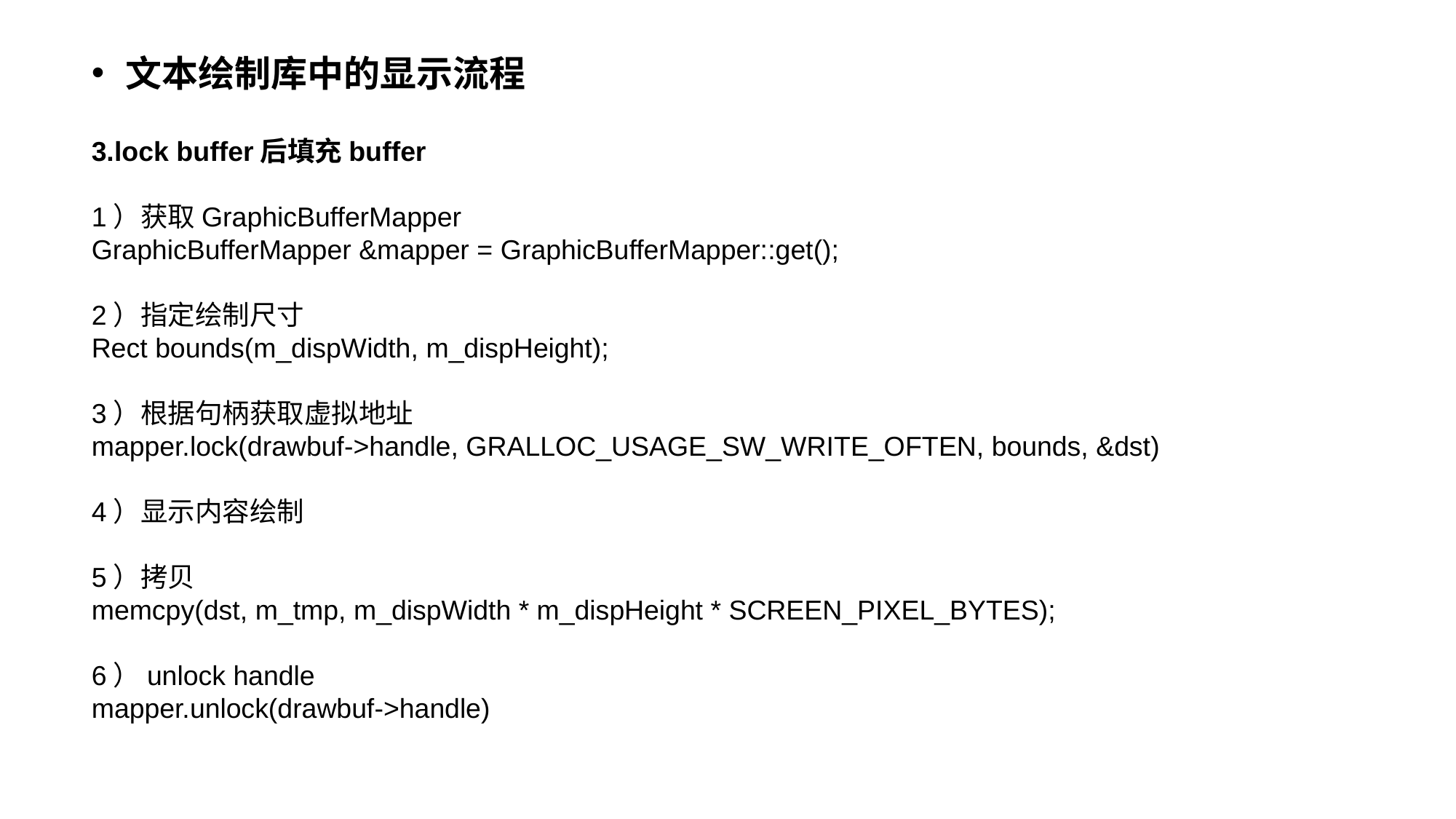

文本绘制库中的显示流程
3.lock buffer后填充buffer

1）获取GraphicBufferMapper
GraphicBufferMapper &mapper = GraphicBufferMapper::get();

2）指定绘制尺寸
Rect bounds(m_dispWidth, m_dispHeight);

3）根据句柄获取虚拟地址
mapper.lock(drawbuf->handle, GRALLOC_USAGE_SW_WRITE_OFTEN, bounds, &dst)

4）显示内容绘制

5）拷贝
memcpy(dst, m_tmp, m_dispWidth * m_dispHeight * SCREEN_PIXEL_BYTES);

6）unlock handle
mapper.unlock(drawbuf->handle)